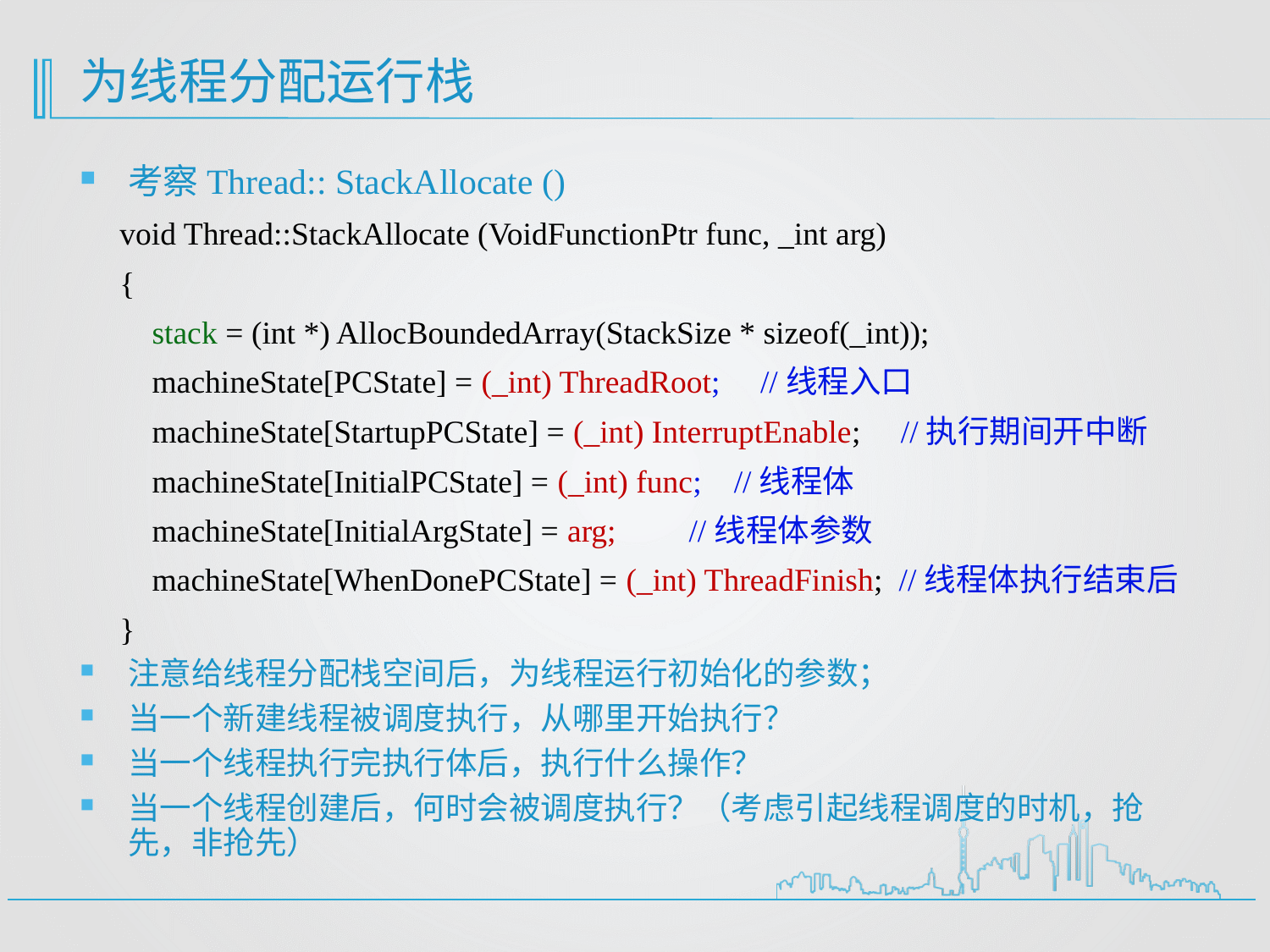

# 为线程分配运行栈
考察Thread:: StackAllocate ()
void Thread::StackAllocate (VoidFunctionPtr func, _int arg)
{
    stack = (int *) AllocBoundedArray(StackSize * sizeof(_int));
    machineState[PCState] = (_int) ThreadRoot;     //线程入口
    machineState[StartupPCState] = (_int) InterruptEnable;     //执行期间开中断
    machineState[InitialPCState] = (_int) func;    //线程体
    machineState[InitialArgState] = arg;         //线程体参数
    machineState[WhenDonePCState] = (_int) ThreadFinish;  //线程体执行结束后
}
注意给线程分配栈空间后，为线程运行初始化的参数；
当一个新建线程被调度执行，从哪里开始执行？
当一个线程执行完执行体后，执行什么操作？
当一个线程创建后，何时会被调度执行？（考虑引起线程调度的时机，抢先，非抢先）